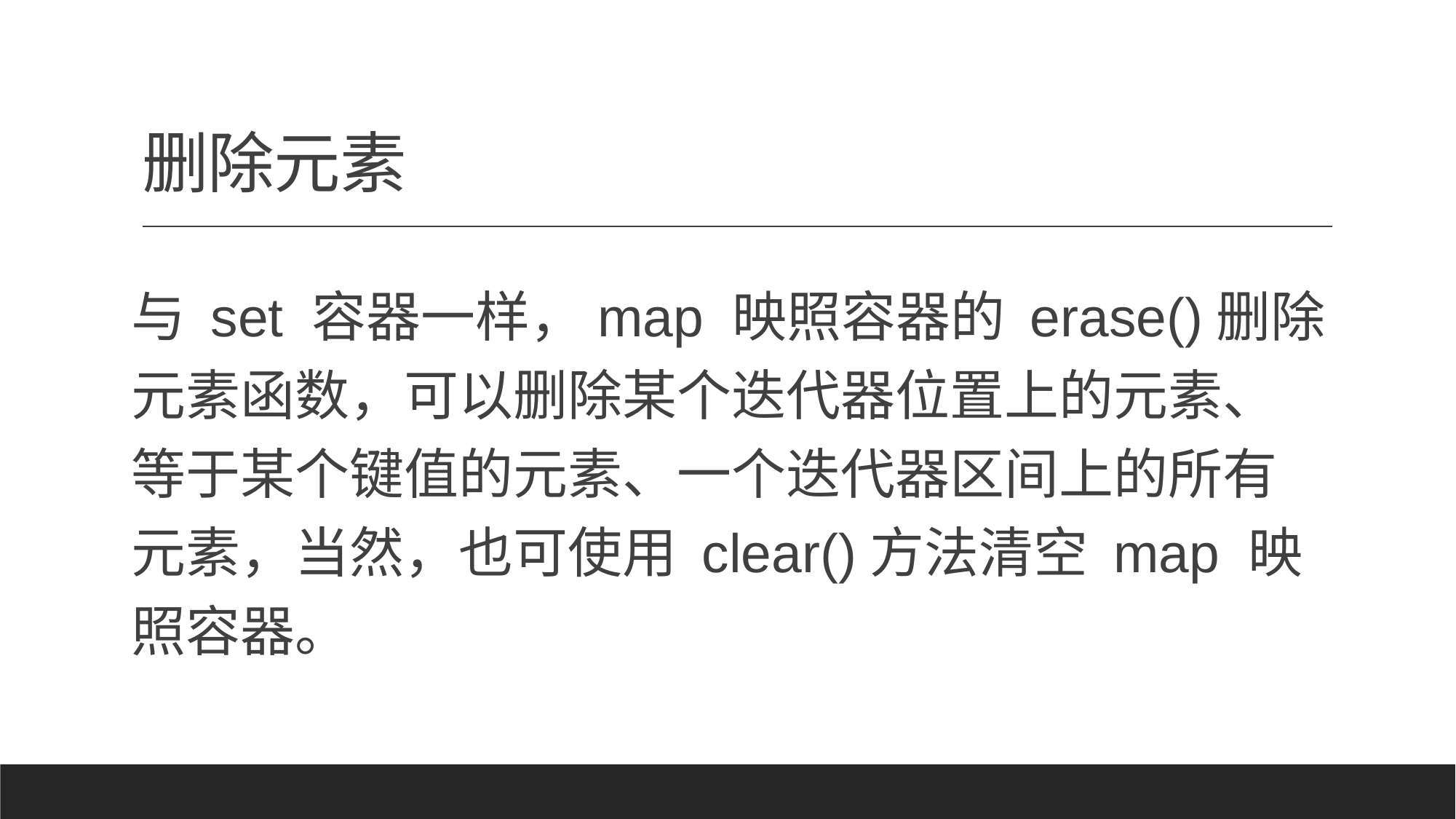

# 删除元素
与 set 容器一样，map 映照容器的 erase()删除元素函数，可以删除某个迭代器位置上的元素、等于某个键值的元素、一个迭代器区间上的所有元素，当然，也可使用 clear()方法清空 map 映照容器。